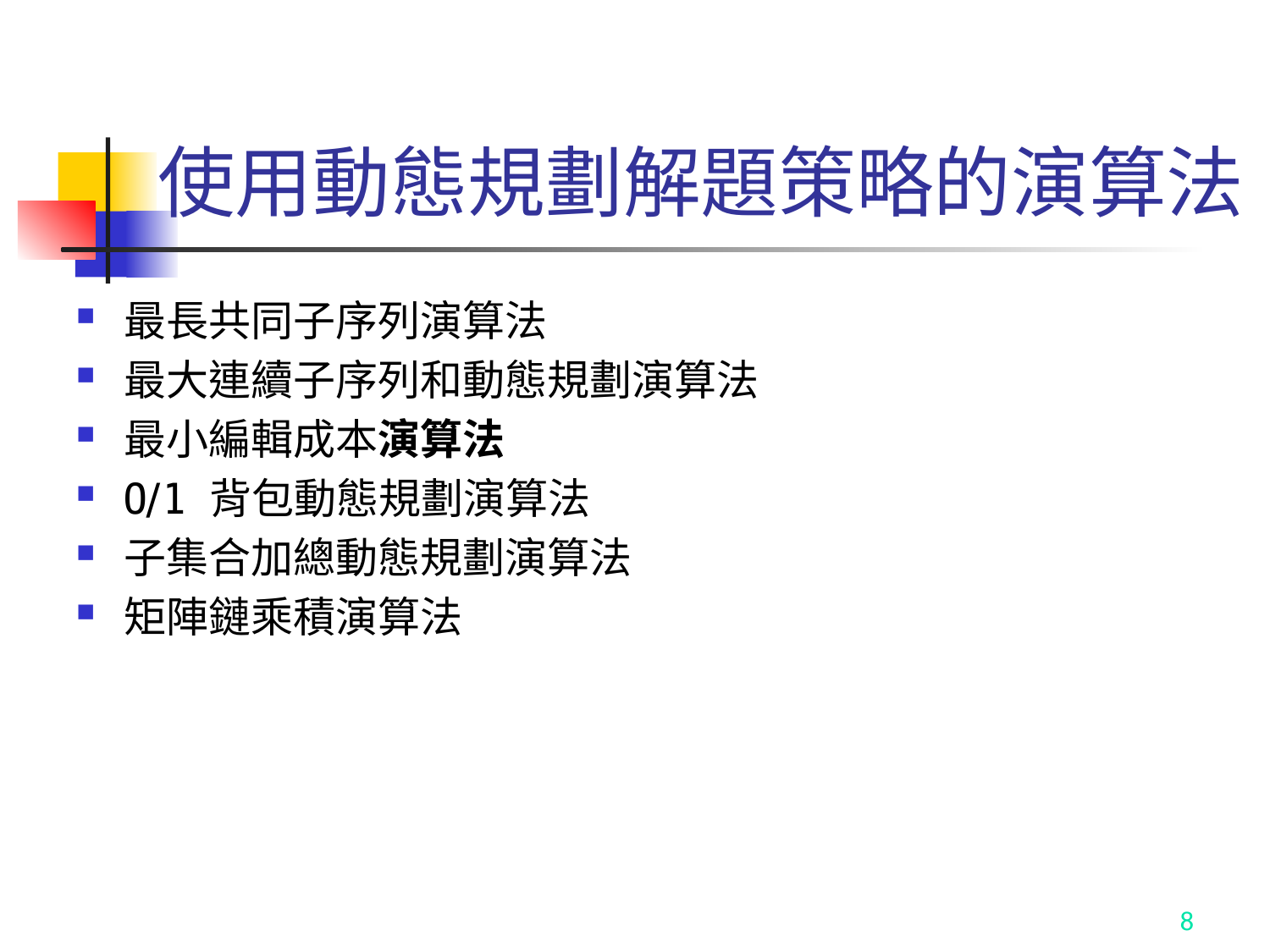

# 使用動態規劃解題策略的演算法
最長共同子序列演算法
最大連續子序列和動態規劃演算法
最小編輯成本演算法
0/1 背包動態規劃演算法
子集合加總動態規劃演算法
矩陣鏈乘積演算法

8